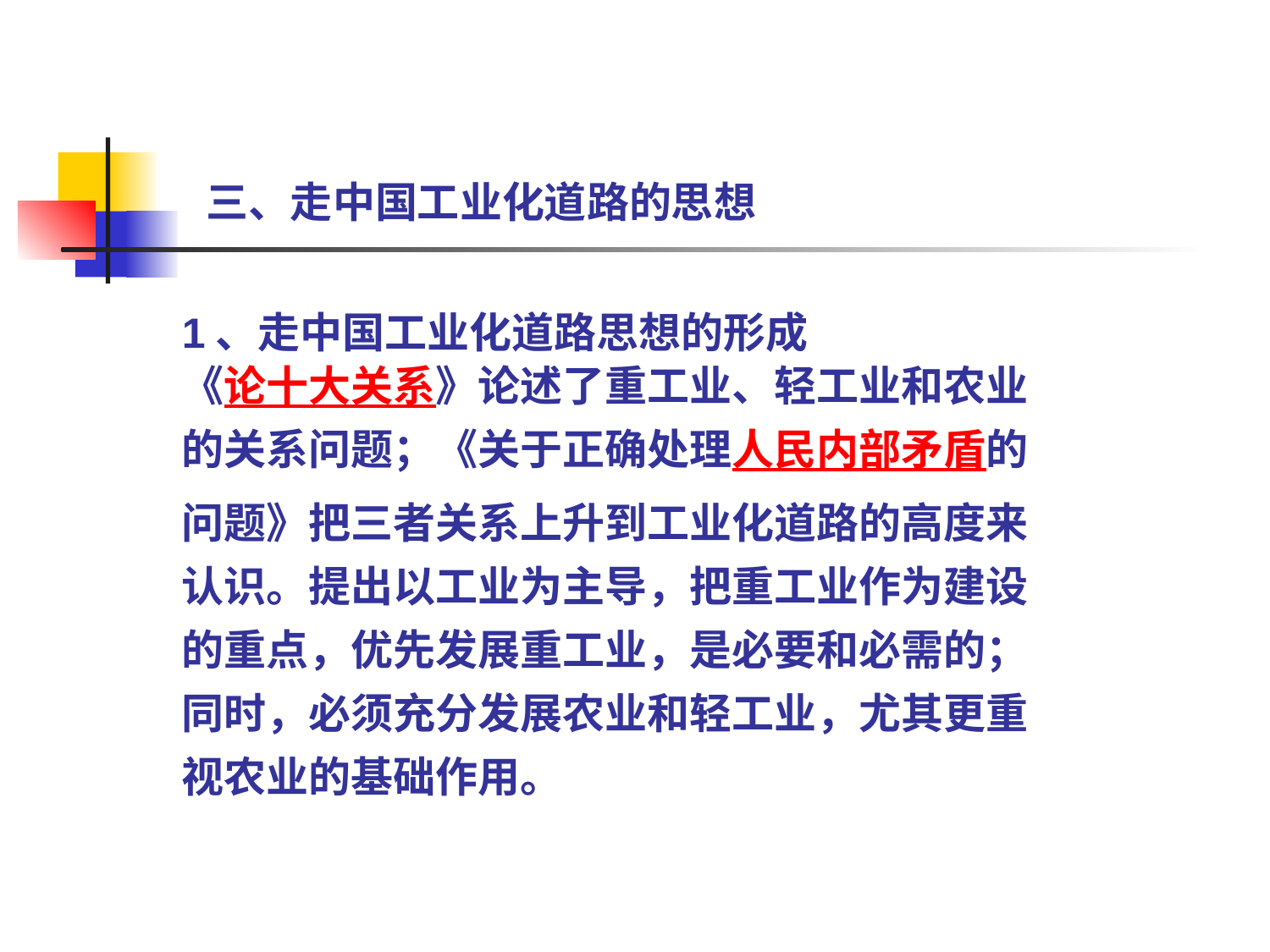

三、走中国工业化道路的思想
1、走中国工业化道路思想的形成
《论十大关系》论述了重工业、轻工业和农业的关系问题；《关于正确处理人民内部矛盾的问题》把三者关系上升到工业化道路的高度来认识。提出以工业为主导，把重工业作为建设的重点，优先发展重工业，是必要和必需的；同时，必须充分发展农业和轻工业，尤其更重视农业的基础作用。